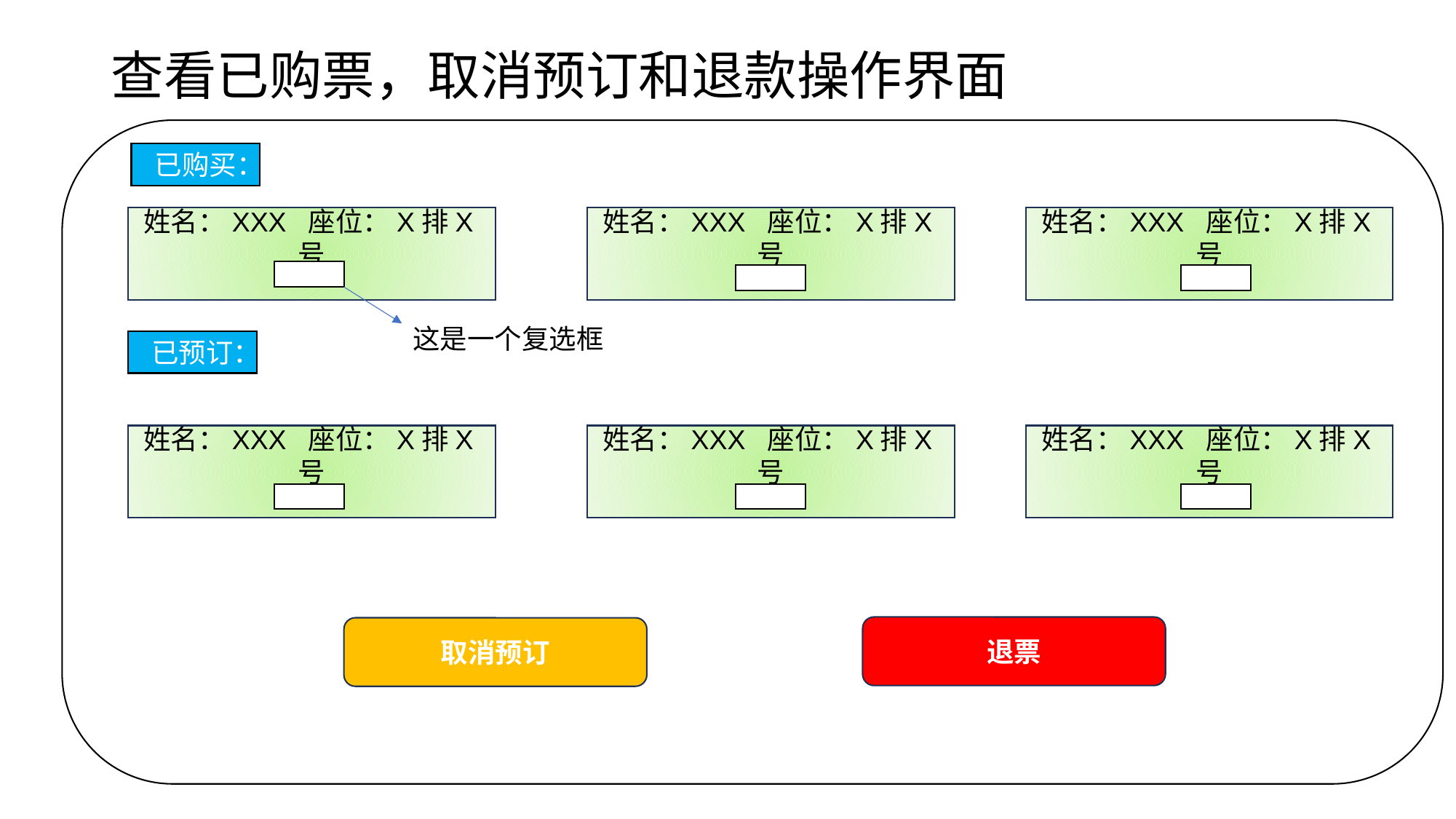

# 查看已购票，取消预订和退款操作界面

已购买：
姓名：XXX  座位：X排X号

姓名：XXX  座位：X排X号

姓名：XXX  座位：X排X号

这是一个复选框
已预订：
姓名：XXX  座位：X排X号

姓名：XXX  座位：X排X号

姓名：XXX  座位：X排X号

退票
取消预订